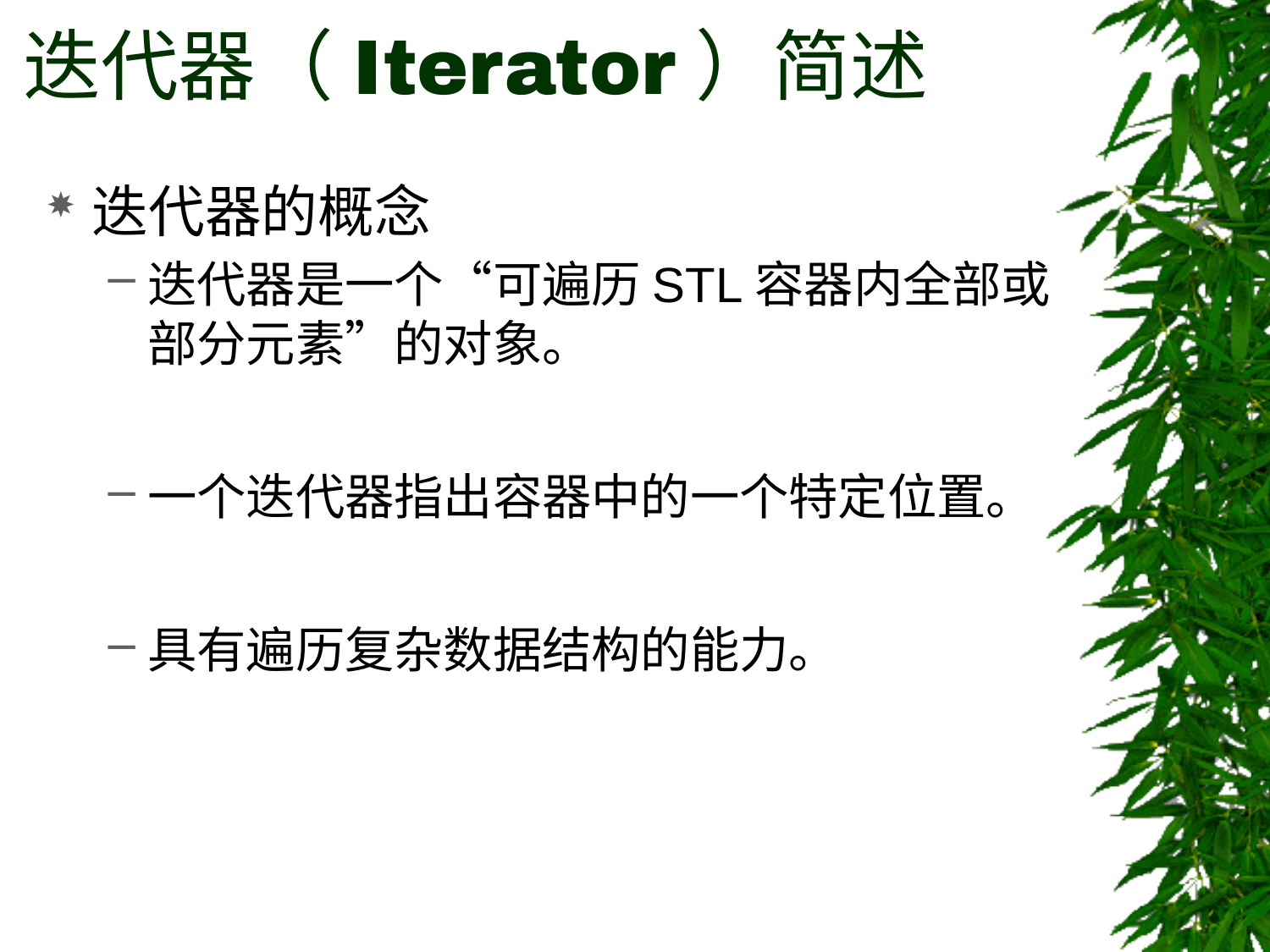

# 迭代器（Iterator）简述
迭代器的概念
迭代器是一个“可遍历STL容器内全部或部分元素”的对象。

一个迭代器指出容器中的一个特定位置。

具有遍历复杂数据结构的能力。